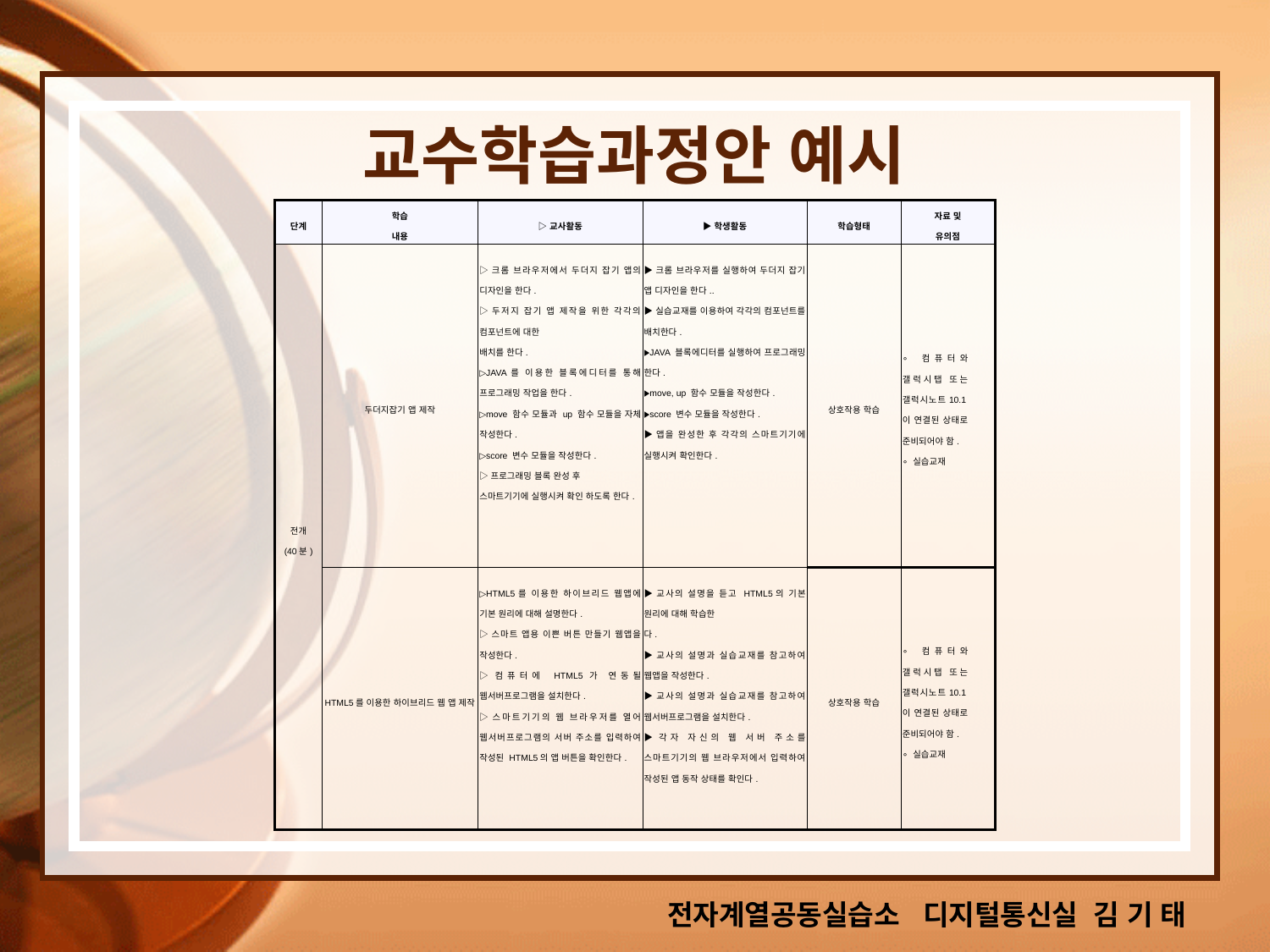

# 교수학습과정안 예시
| 단계 | 학습 내용 | ▷교사활동 | ▶학생활동 | 학습형태 | 자료 및 유의점 |
| --- | --- | --- | --- | --- | --- |
| 전개 (40분) | 두더지잡기 앱 제작 | ▷크롬 브라우저에서 두더지 잡기 앱의 디자인을 한다. ▷두저지 잡기 앱 제작을 위한 각각의 컴포넌트에 대한 배치를 한다. ▷JAVA를 이용한 블록에디터를 통해 프로그래밍 작업을 한다. ▷move 함수 모듈과 up 함수 모듈을 자체 작성한다. ▷score 변수 모듈을 작성한다. ▷프로그래밍 블록 완성 후 스마트기기에 실행시켜 확인 하도록 한다. | ▶크롬 브라우저를 실행하여 두더지 잡기 앱 디자인을 한다.. ▶실습교재를 이용하여 각각의 컴포넌트를 배치한다. ▶JAVA 블록에디터를 실행하여 프로그래밍 한다. ▶move, up 함수 모듈을 작성한다. ▶score 변수 모듈을 작성한다. ▶앱을 완성한 후 각각의 스마트기기에 실행시켜 확인한다. | 상호작용 학습 | ∘ 컴퓨터와 갤럭시탭 또는 갤럭시노트10.1이 연결된 상태로 준비되어야 함. ∘ 실습교재 |
|  | HTML5를 이용한 하이브리드 웹 앱 제작 | ▷HTML5를 이용한 하이브리드 웹앱에 기본 원리에 대해 설명한다. ▷스마트 앱용 이쁜 버튼 만들기 웹앱을 작성한다. ▷컴퓨터에 HTML5가 연동될 웹서버프로그램을 설치한다. ▷스마트기기의 웹 브라우저를 열어 웹서버프로그램의 서버 주소를 입력하여 작성된 HTML5의 앱 버튼을 확인한다. | ▶교사의 설명을 듣고 HTML5의 기본 원리에 대해 학습한 다. ▶교사의 설명과 실습교재를 참고하여 웹앱을 작성한다. ▶교사의 설명과 실습교재를 참고하여 웹서버프로그램을 설치한다. ▶각자 자신의 웹 서버 주소를 스마트기기의 웹 브라우저에서 입력하여 작성된 앱 동작 상태를 확인다. | 상호작용 학습 | ∘ 컴퓨터와 갤럭시탭 또는 갤럭시노트10.1이 연결된 상태로 준비되어야 함. ∘ 실습교재 |